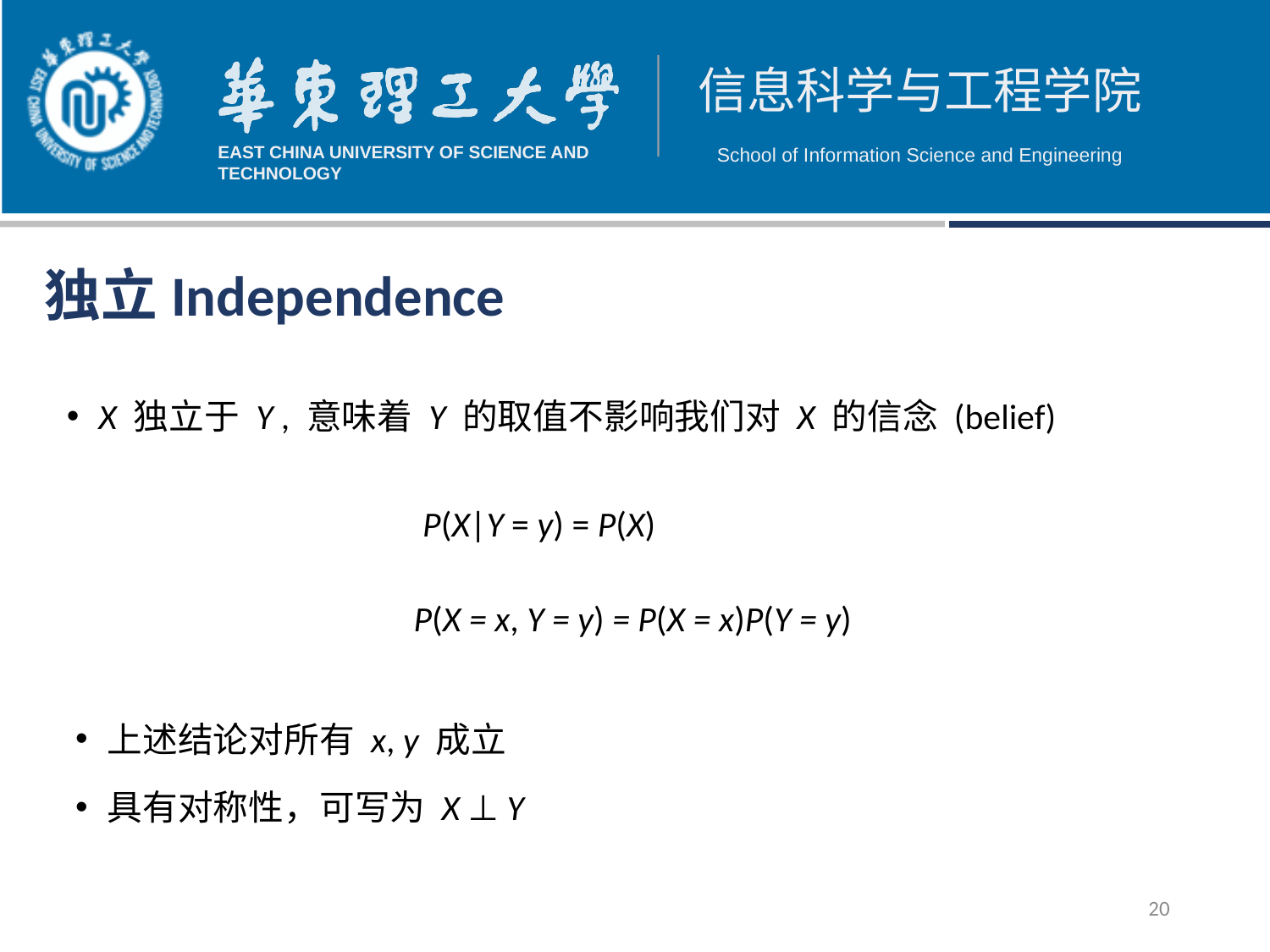

# 独立Independence
X 独立于 Y , 意味着 Y 的取值不影响我们对 X 的信念 (belief)

P(X|Y = y) = P(X)
P(X = x, Y = y) = P(X = x)P(Y = y)
上述结论对所有 x, y 成立
具有对称性，可写为 X ⊥ Y
20